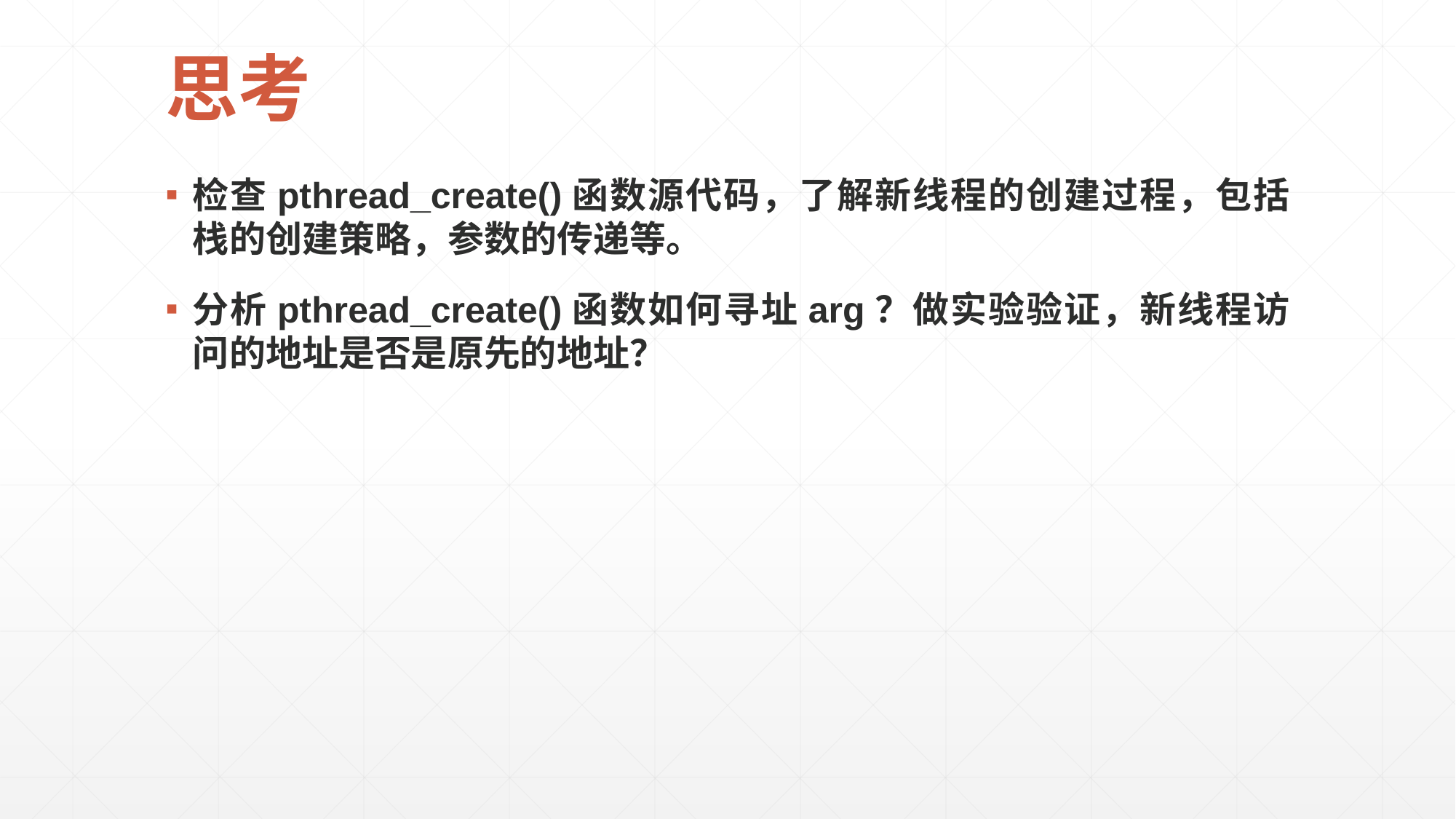

# 思考
检查pthread_create()函数源代码，了解新线程的创建过程，包括栈的创建策略，参数的传递等。
分析pthread_create()函数如何寻址arg？做实验验证，新线程访问的地址是否是原先的地址？